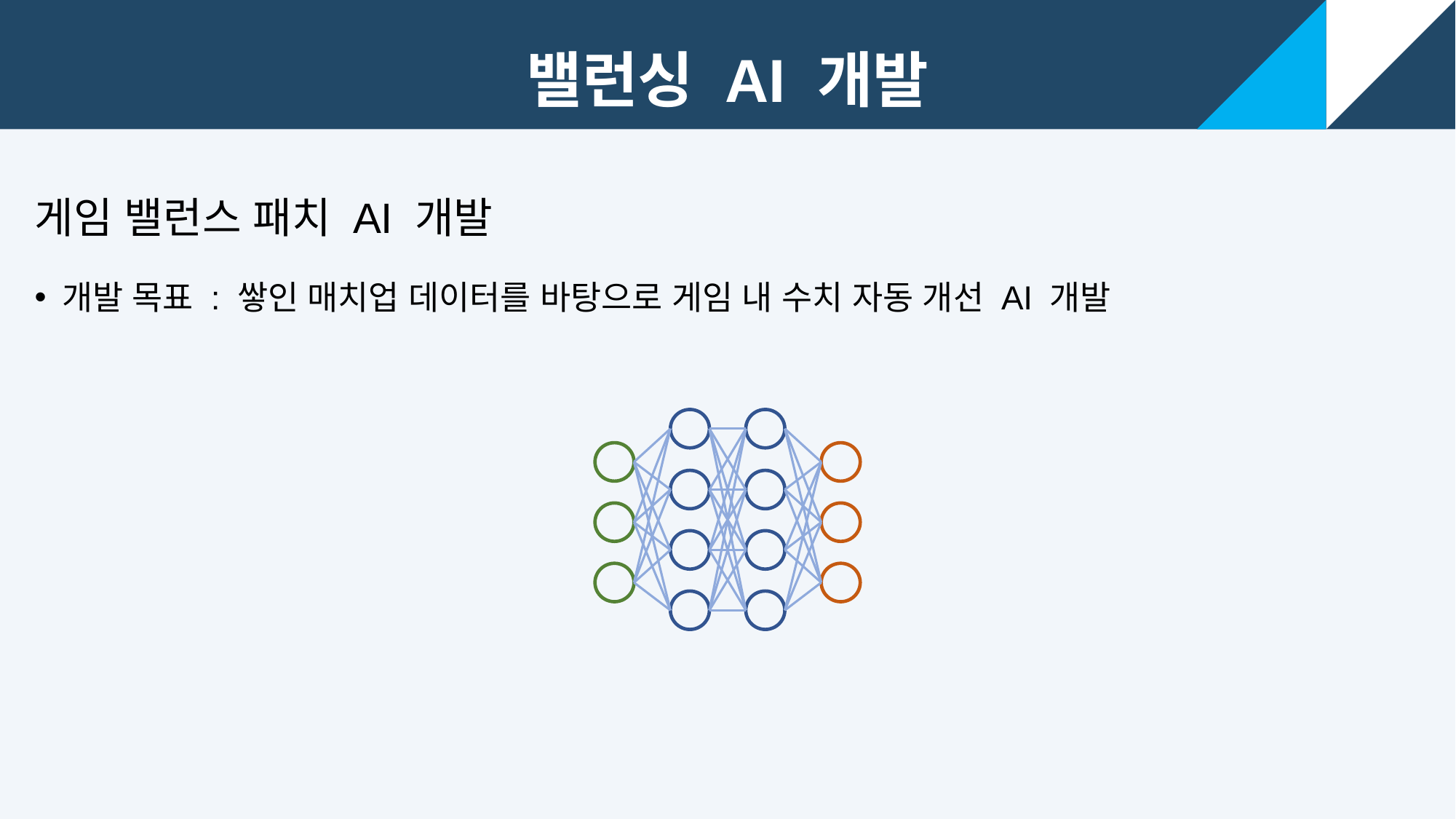

밸런싱 AI 개발

게임 밸런스 패치 AI 개발
개발 목표 : 쌓인 매치업 데이터를 바탕으로 게임 내 수치 자동 개선 AI 개발